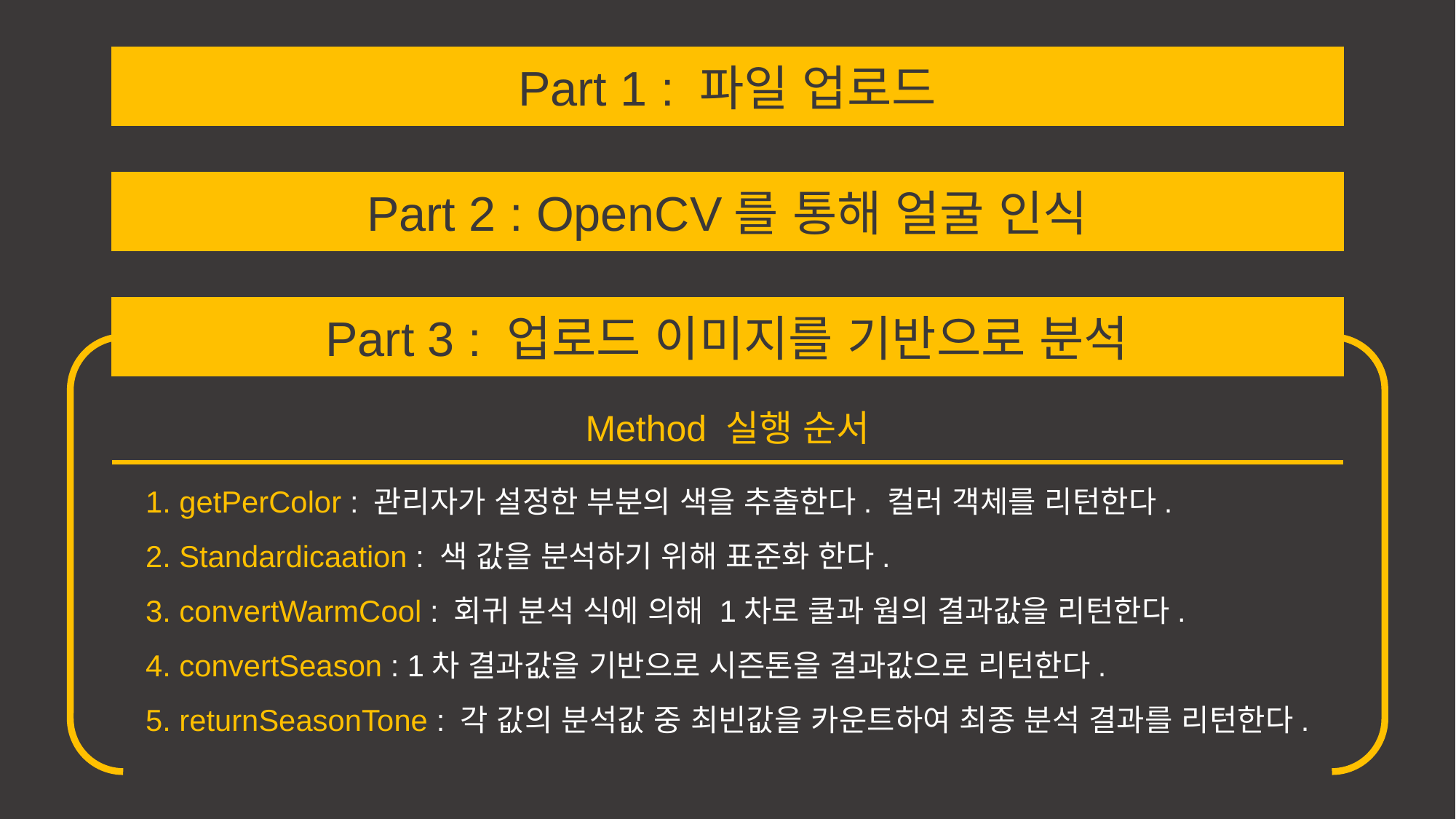

Part 1 : 파일 업로드
Part 2 : OpenCV를 통해 얼굴 인식
Part 3 : 업로드 이미지를 기반으로 분석

Method 실행 순서
1. getPerColor : 관리자가 설정한 부분의 색을 추출한다. 컬러 객체를 리턴한다.
2. Standardicaation : 색 값을 분석하기 위해 표준화 한다.
3. convertWarmCool : 회귀 분석 식에 의해 1차로 쿨과 웜의 결과값을 리턴한다.
4. convertSeason : 1차 결과값을 기반으로 시즌톤을 결과값으로 리턴한다.
5. returnSeasonTone : 각 값의 분석값 중 최빈값을 카운트하여 최종 분석 결과를 리턴한다.